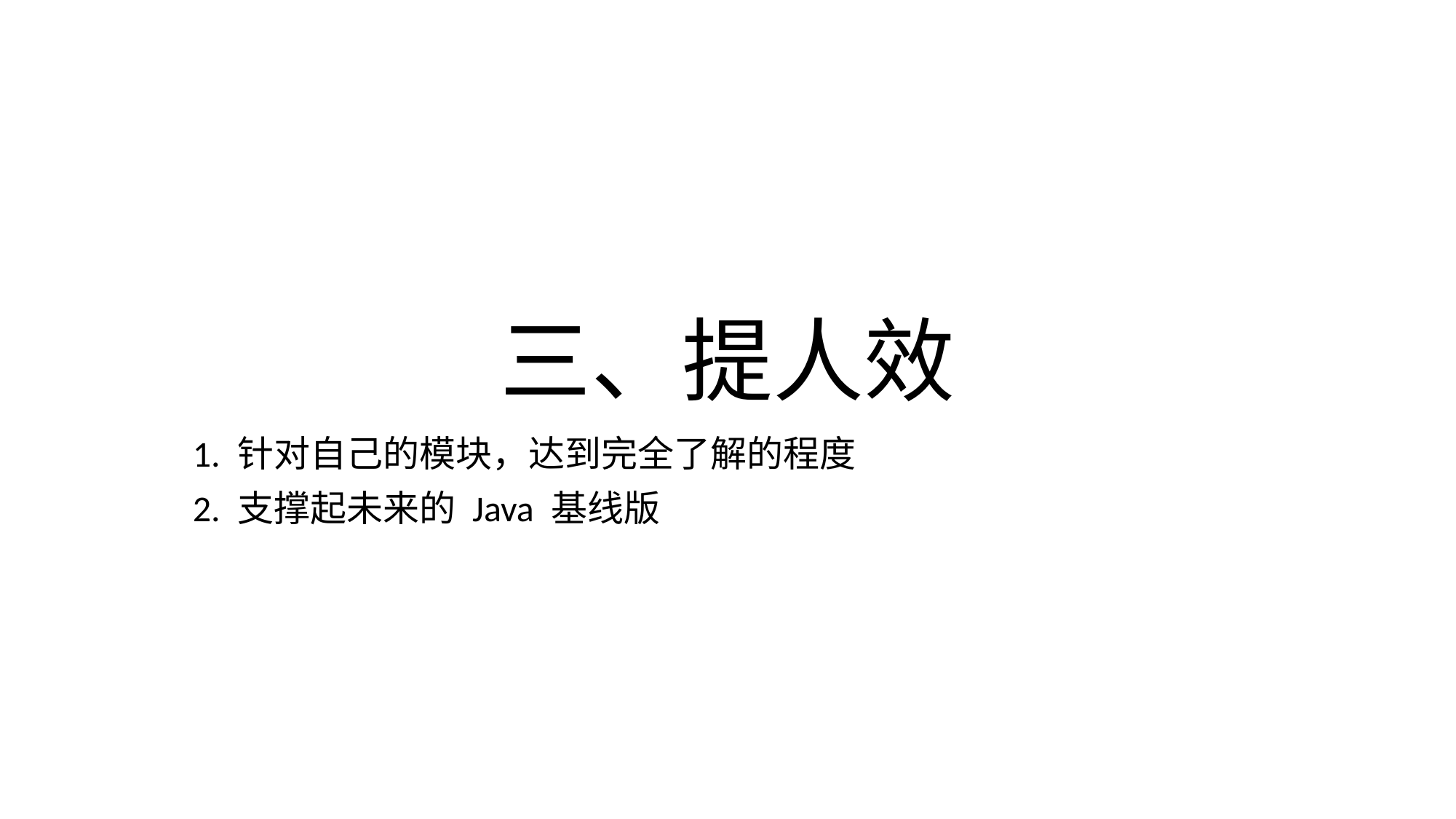

# 三、提人效
1. 针对自己的模块，达到完全了解的程度
2. 支撑起未来的 Java 基线版